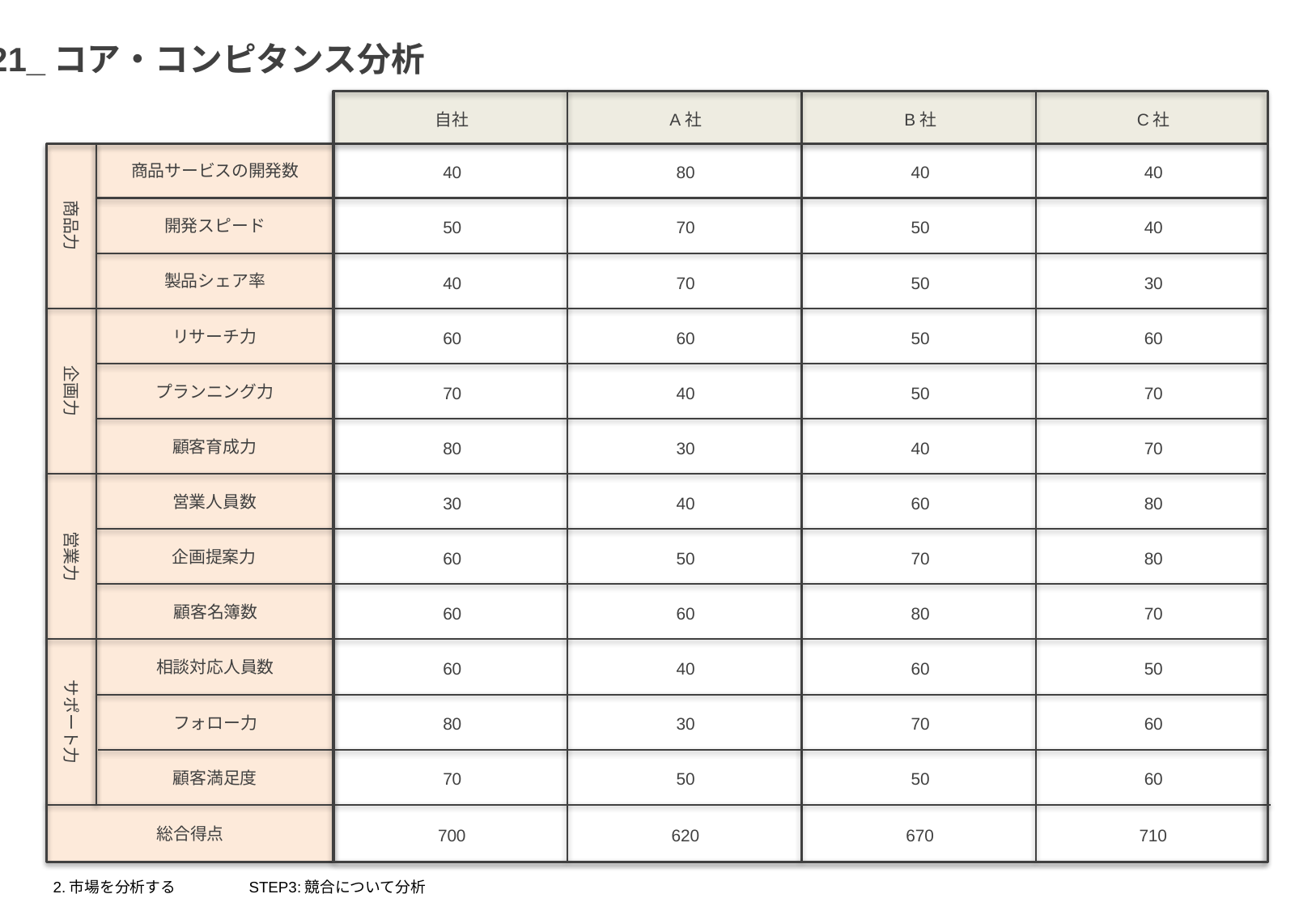

21_コア・コンピタンス分析

自社
A社
B社
C社
商品力

商品サービスの開発数
40
80
40
40
開発スピード
50
70
50
40
製品シェア率
40
70
50
30
企画力
リサーチ力
60
60
50
60
プランニング力
70
40
50
70
顧客育成力
80
30
40
70
営業力
営業人員数
30
40
60
80
企画提案力
60
50
70
80
顧客名簿数
60
60
80
70
サポート力
相談対応人員数
60
40
60
50
フォロー力
80
30
70
60
顧客満足度
70
50
50
60
総合得点
700
620
670
710
2.市場を分析する
STEP3:競合について分析